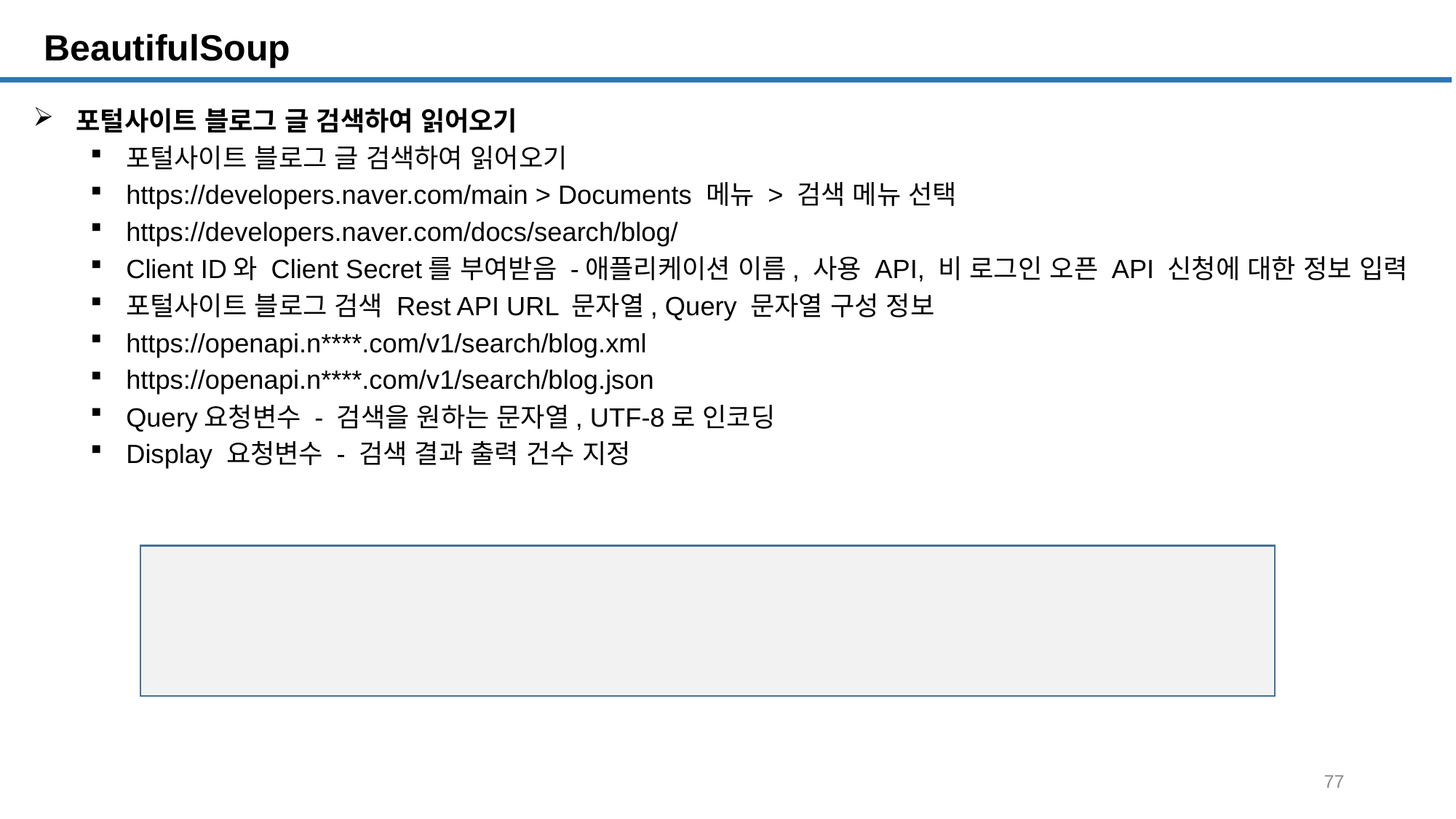

SQL 튜닝 개요
# BeautifulSoup

포털사이트 블로그 글 검색하여 읽어오기
포털사이트 블로그 글 검색하여 읽어오기
https://developers.naver.com/main > Documents 메뉴 > 검색 메뉴 선택
https://developers.naver.com/docs/search/blog/
Client ID와 Client Secret를 부여받음 -애플리케이션 이름, 사용 API, 비 로그인 오픈 API 신청에 대한 정보 입력
포털사이트 블로그 검색 Rest API URL 문자열, Query 문자열 구성 정보
https://openapi.n****.com/v1/search/blog.xml
https://openapi.n****.com/v1/search/blog.json
Query요청변수 - 검색을 원하는 문자열, UTF-8로 인코딩
Display 요청변수 - 검색 결과 출력 건수 지정

77